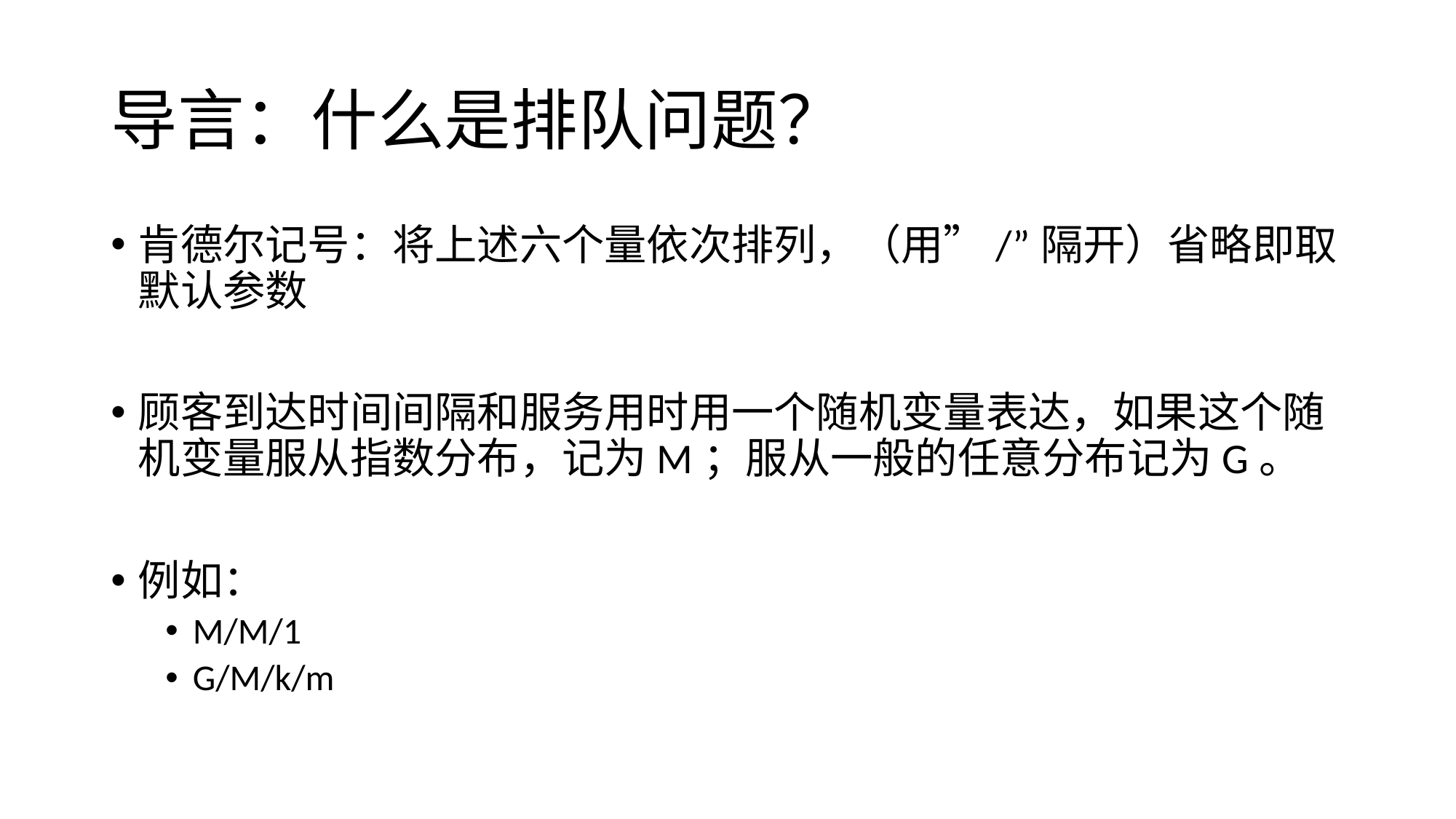

# 导言：什么是排队问题？
肯德尔记号：将上述六个量依次排列，（用”/”隔开）省略即取默认参数

顾客到达时间间隔和服务用时用一个随机变量表达，如果这个随机变量服从指数分布，记为M；服从一般的任意分布记为G。

例如：
M/M/1
G/M/k/m